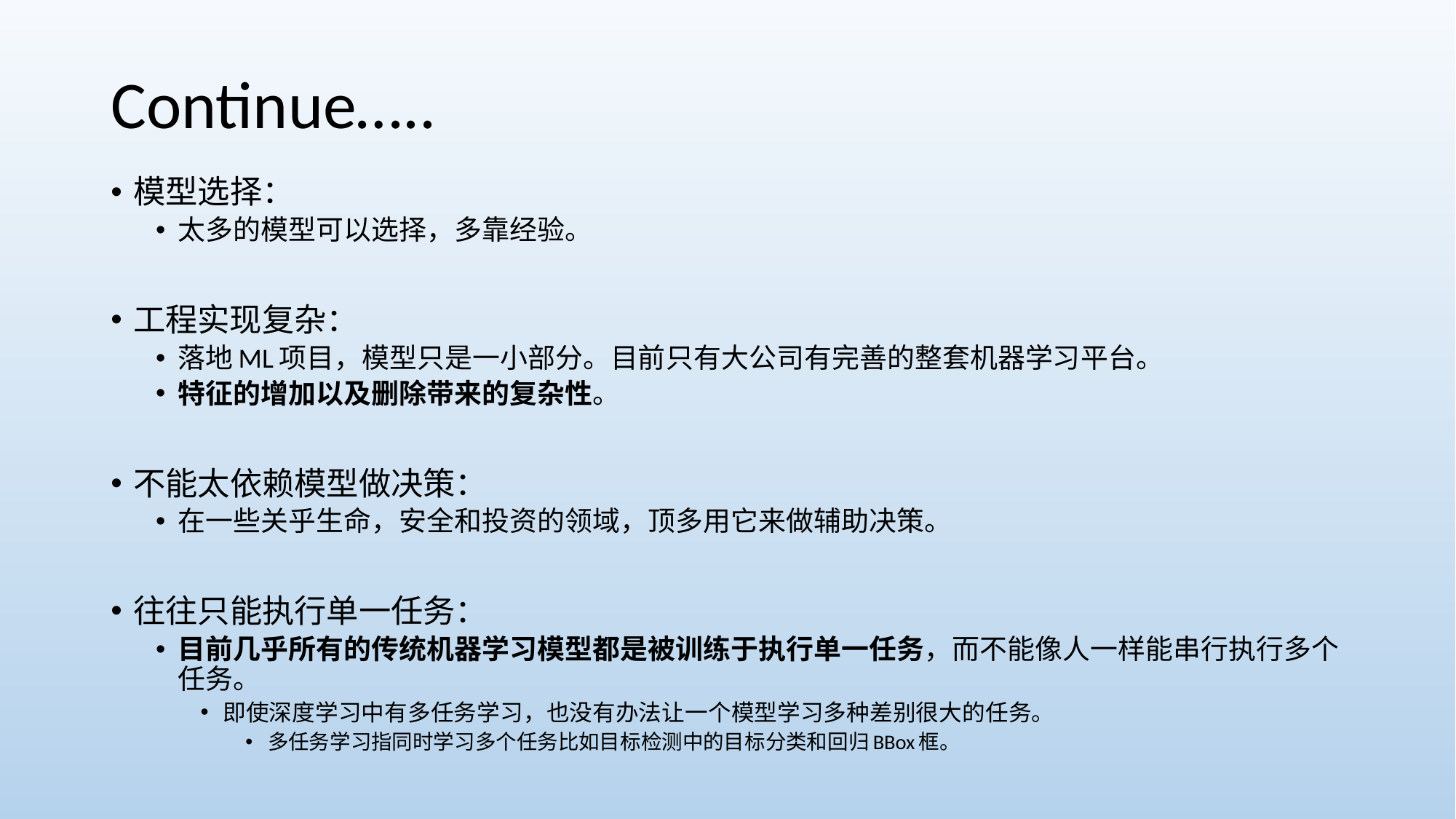

# Continue…..
模型选择：
太多的模型可以选择，多靠经验。

工程实现复杂：
落地ML项目，模型只是一小部分。目前只有大公司有完善的整套机器学习平台。
特征的增加以及删除带来的复杂性。

不能太依赖模型做决策：
在一些关乎生命，安全和投资的领域，顶多用它来做辅助决策。

往往只能执行单一任务：
目前几乎所有的传统机器学习模型都是被训练于执行单一任务，而不能像人一样能串行执行多个任务。
即使深度学习中有多任务学习，也没有办法让一个模型学习多种差别很大的任务。
多任务学习指同时学习多个任务比如目标检测中的目标分类和回归BBox框。